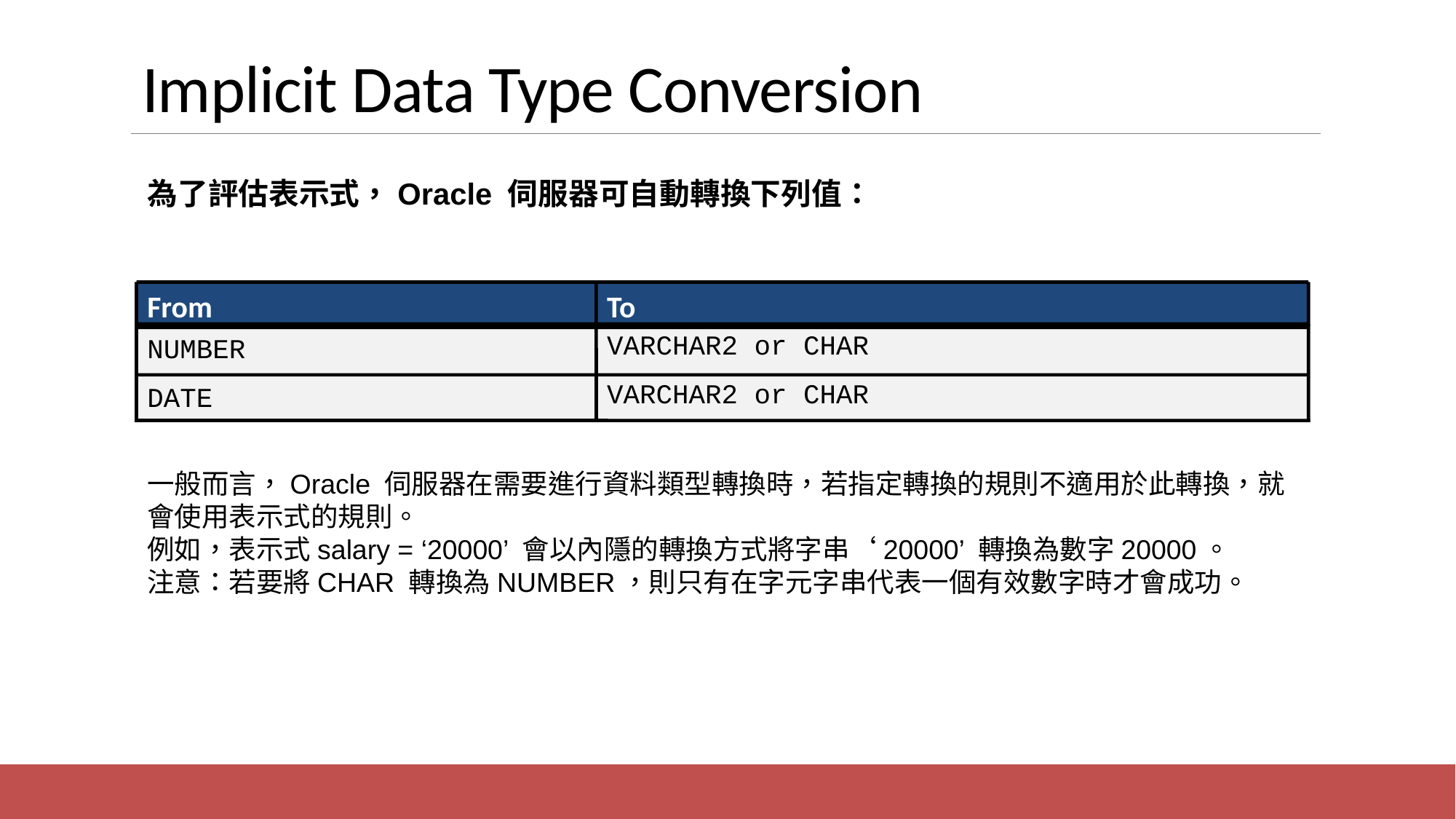

# Implicit Data Type Conversion
為了評估表示式，Oracle 伺服器可自動轉換下列值：

From

To

NUMBER
VARCHAR2 or CHAR

DATE
VARCHAR2 or CHAR

一般而言，Oracle 伺服器在需要進行資料類型轉換時，若指定轉換的規則不適用於此轉換，就會使用表示式的規則。
例如，表示式salary = ‘20000’ 會以內隱的轉換方式將字串‘20000’ 轉換為數字20000。
注意：若要將CHAR 轉換為NUMBER，則只有在字元字串代表一個有效數字時才會成功。